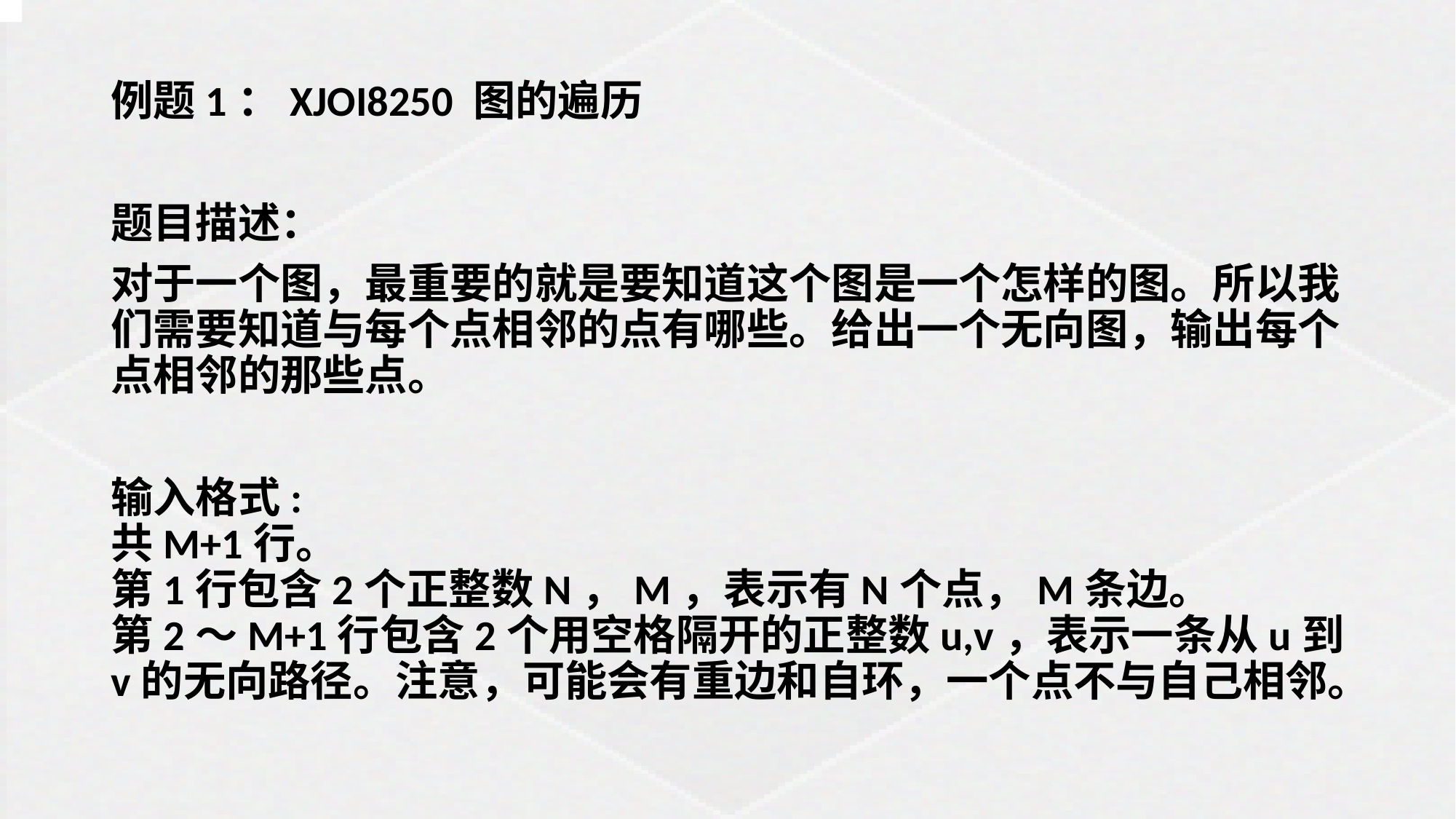

例题1：XJOI8250 图的遍历

题目描述：
对于一个图，最重要的就是要知道这个图是一个怎样的图。所以我们需要知道与每个点相邻的点有哪些。给出一个无向图，输出每个点相邻的那些点。

输入格式:
共M+1行。
第1行包含2个正整数N，M，表示有N个点，M条边。
第2～M+1行包含2个用空格隔开的正整数u,v，表示一条从u到v的无向路径。注意，可能会有重边和自环，一个点不与自己相邻。